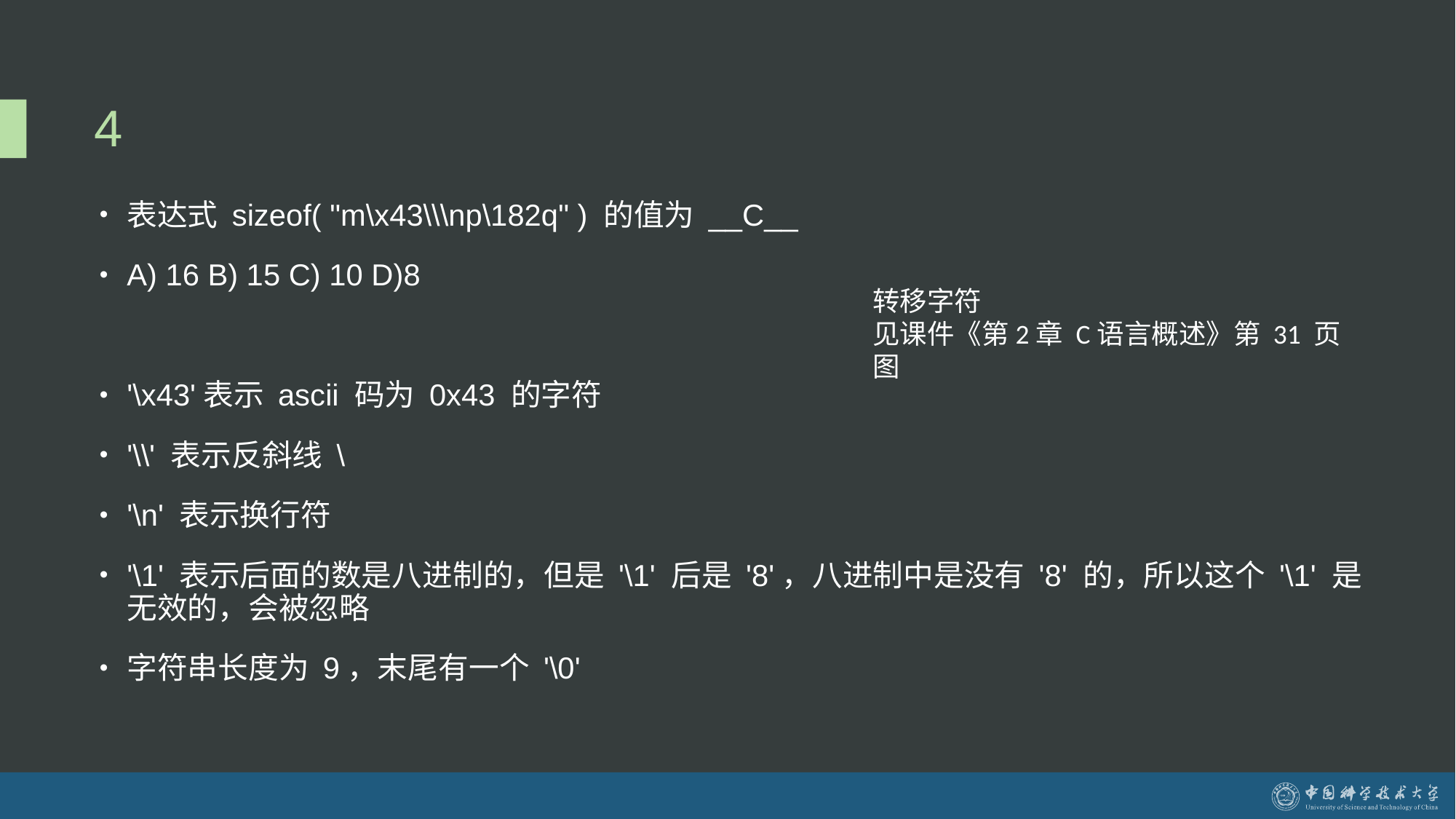

# 4
表达式 sizeof( "m\x43\\\np\182q" ) 的值为 __C__
A) 16 B) 15 C) 10 D)8

'\x43'表示 ascii 码为 0x43 的字符
'\\' 表示反斜线 \
'\n' 表示换行符
'\1' 表示后面的数是八进制的，但是 '\1' 后是 '8'，八进制中是没有 '8' 的，所以这个 '\1' 是无效的，会被忽略
字符串长度为 9，末尾有一个 '\0'

转移字符
见课件《第2章 C语言概述》第 31 页图